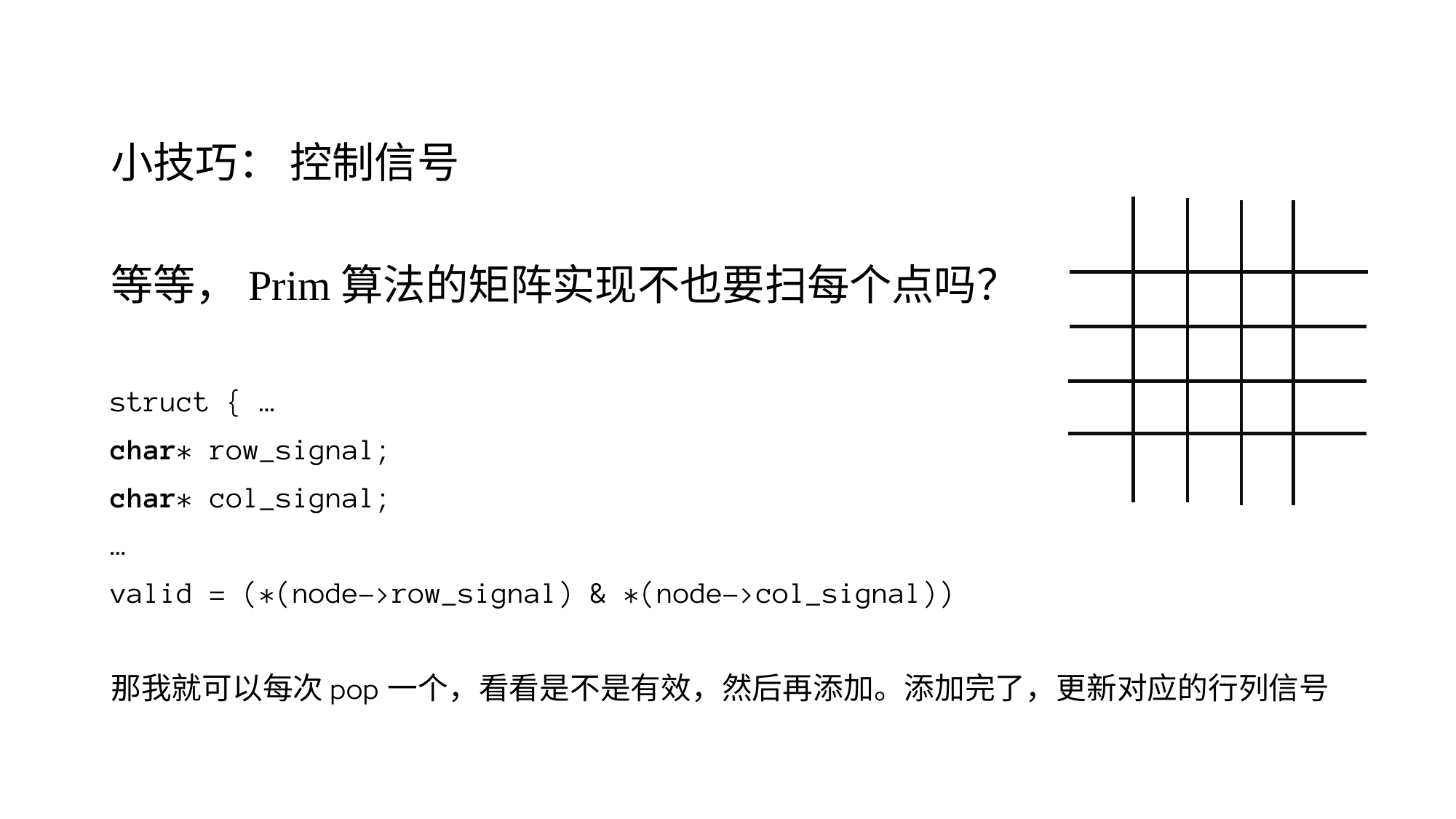

小技巧： 控制信号

等等，Prim算法的矩阵实现不也要扫每个点吗？

struct { …
char* row_signal;
char* col_signal;
…
valid = (*(node->row_signal) & *(node->col_signal))

那我就可以每次pop一个，看看是不是有效，然后再添加。添加完了，更新对应的行列信号